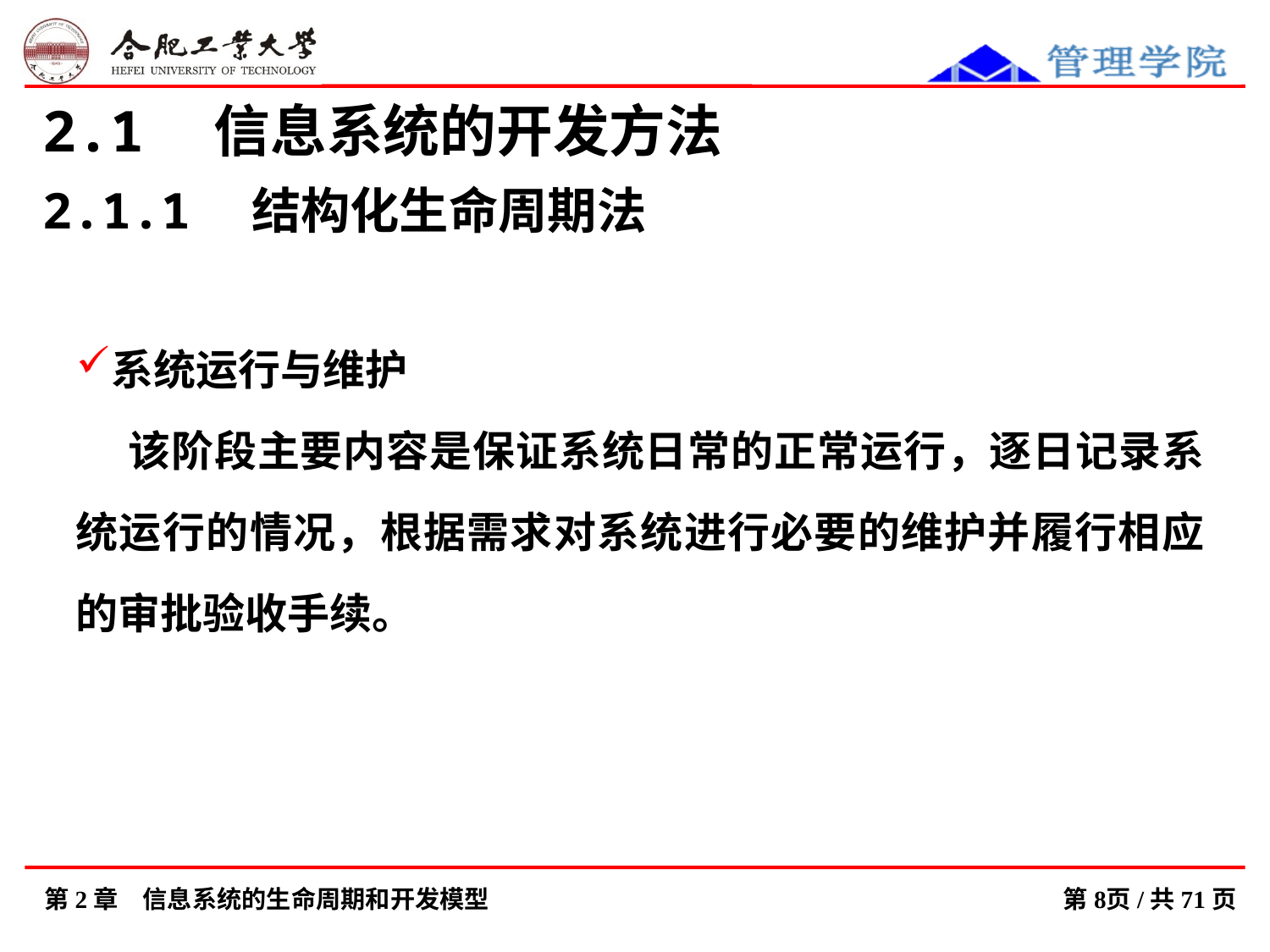

2.1　信息系统的开发方法
2.1.1　结构化生命周期法
系统运行与维护
    该阶段主要内容是保证系统日常的正常运行，逐日记录系统运行的情况，根据需求对系统进行必要的维护并履行相应的审批验收手续。

第2章　信息系统的生命周期和开发模型